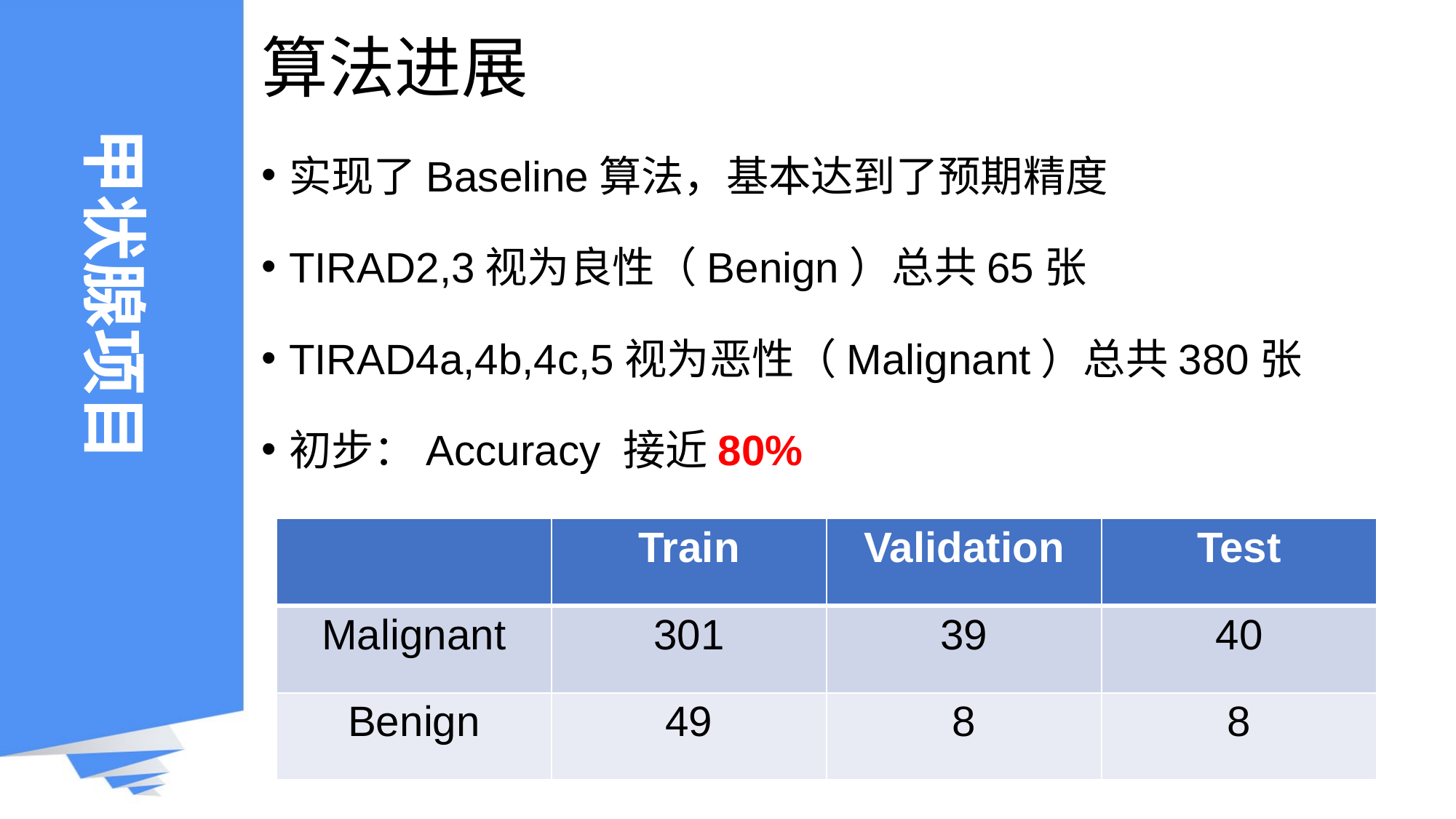

# 算法进展
 甲状腺项目
实现了Baseline算法，基本达到了预期精度
TIRAD2,3视为良性（Benign）总共65张
TIRAD4a,4b,4c,5视为恶性（Malignant）总共380张
初步：Accuracy 接近80%

|  | Train | Validation | Test |
| --- | --- | --- | --- |
| Malignant | 301 | 39 | 40 |
| Benign | 49 | 8 | 8 |